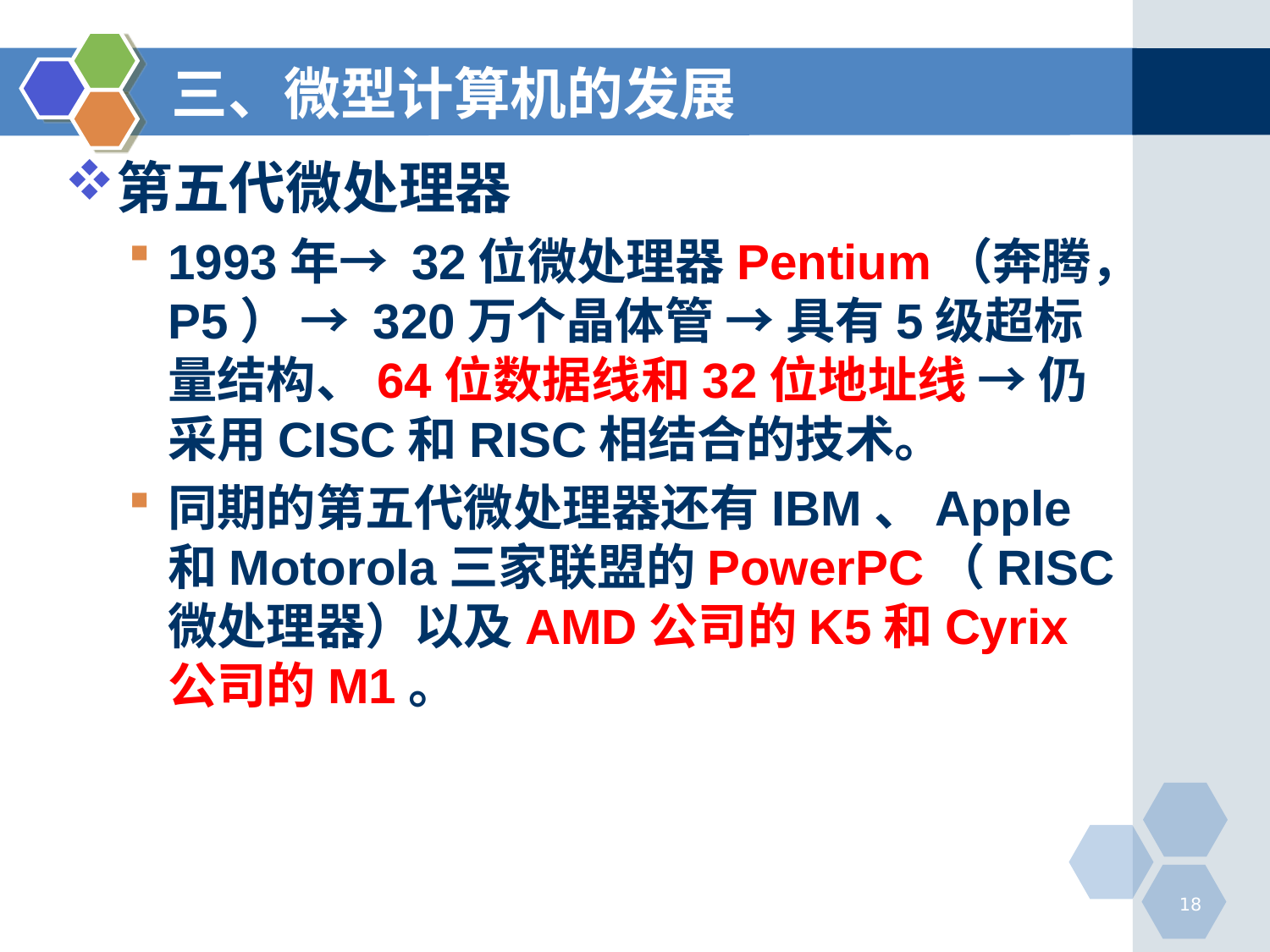

# 三、微型计算机的发展
第五代微处理器
1993年→ 32位微处理器Pentium（奔腾，P5） → 320万个晶体管 → 具有5级超标量结构、64位数据线和32位地址线 → 仍采用CISC和RISC相结合的技术。
同期的第五代微处理器还有IBM、Apple和Motorola三家联盟的PowerPC（RISC微处理器）以及AMD公司的K5和Cyrix公司的M1。
18